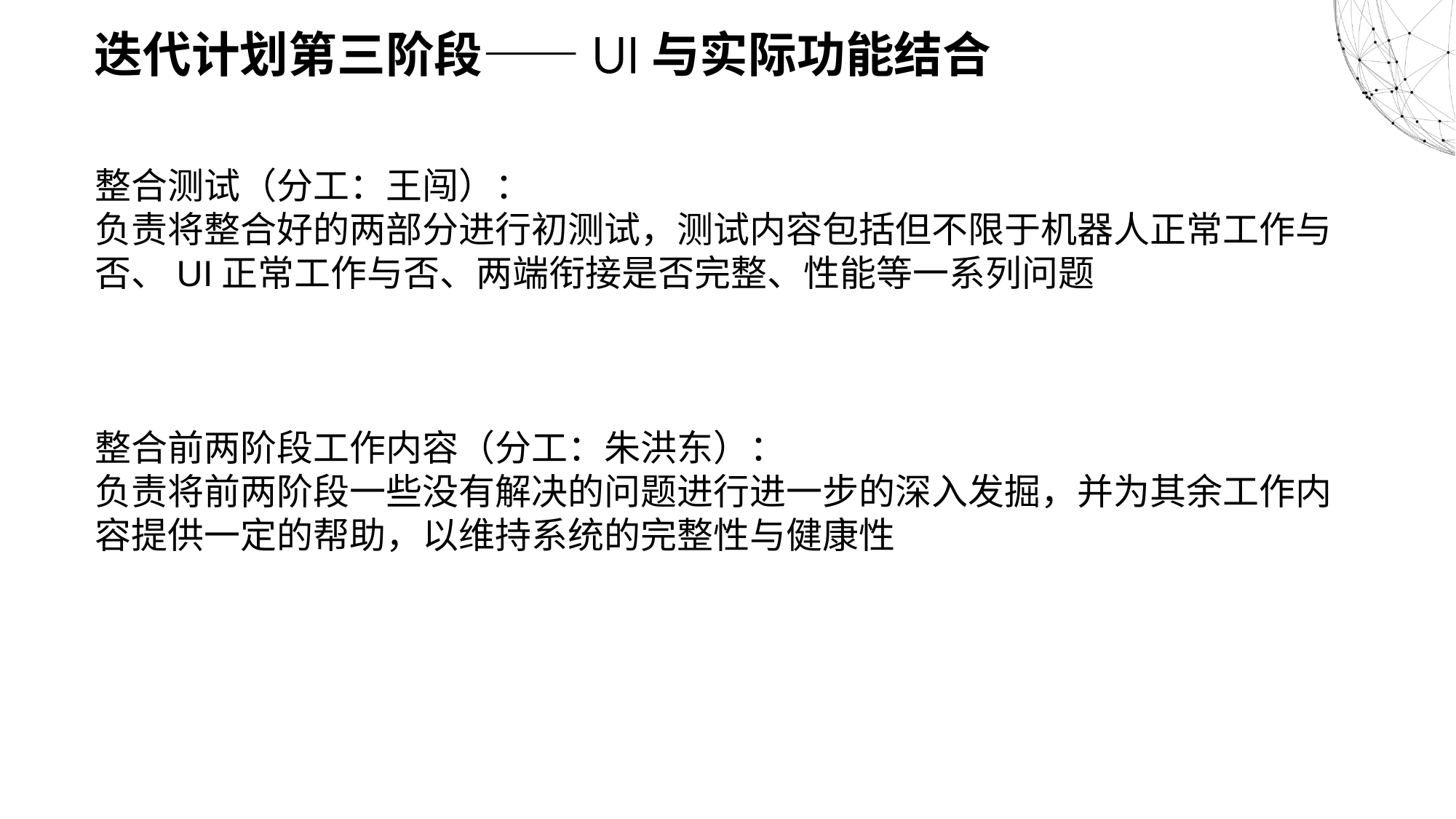

迭代计划第三阶段——UI与实际功能结合
整合测试（分工：王闯）：
负责将整合好的两部分进行初测试，测试内容包括但不限于机器人正常工作与否、UI正常工作与否、两端衔接是否完整、性能等一系列问题

整合前两阶段工作内容（分工：朱洪东）：
负责将前两阶段一些没有解决的问题进行进一步的深入发掘，并为其余工作内容提供一定的帮助，以维持系统的完整性与健康性